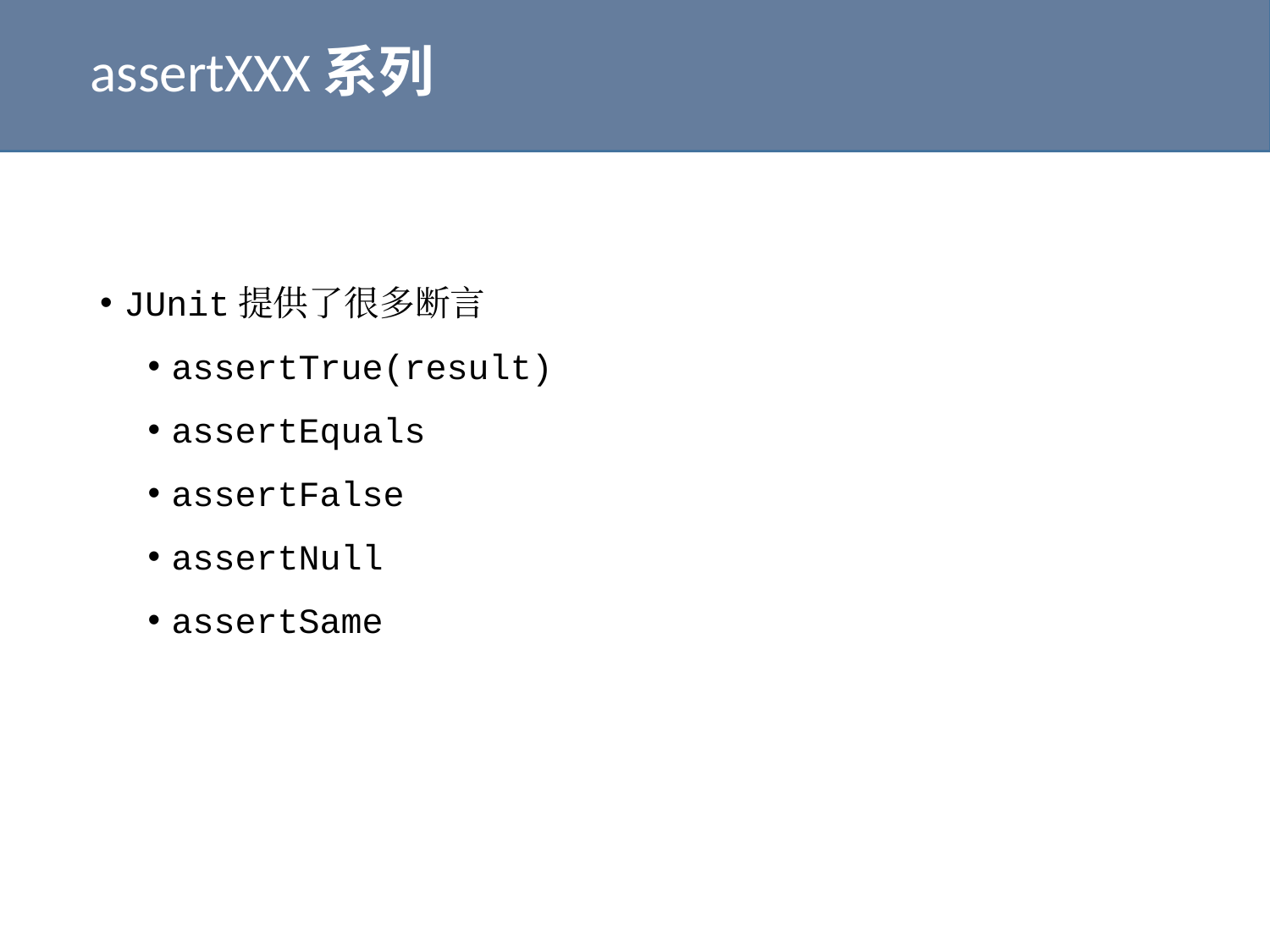

# assertXXX系列
JUnit提供了很多断言
assertTrue(result)
assertEquals
assertFalse
assertNull
assertSame